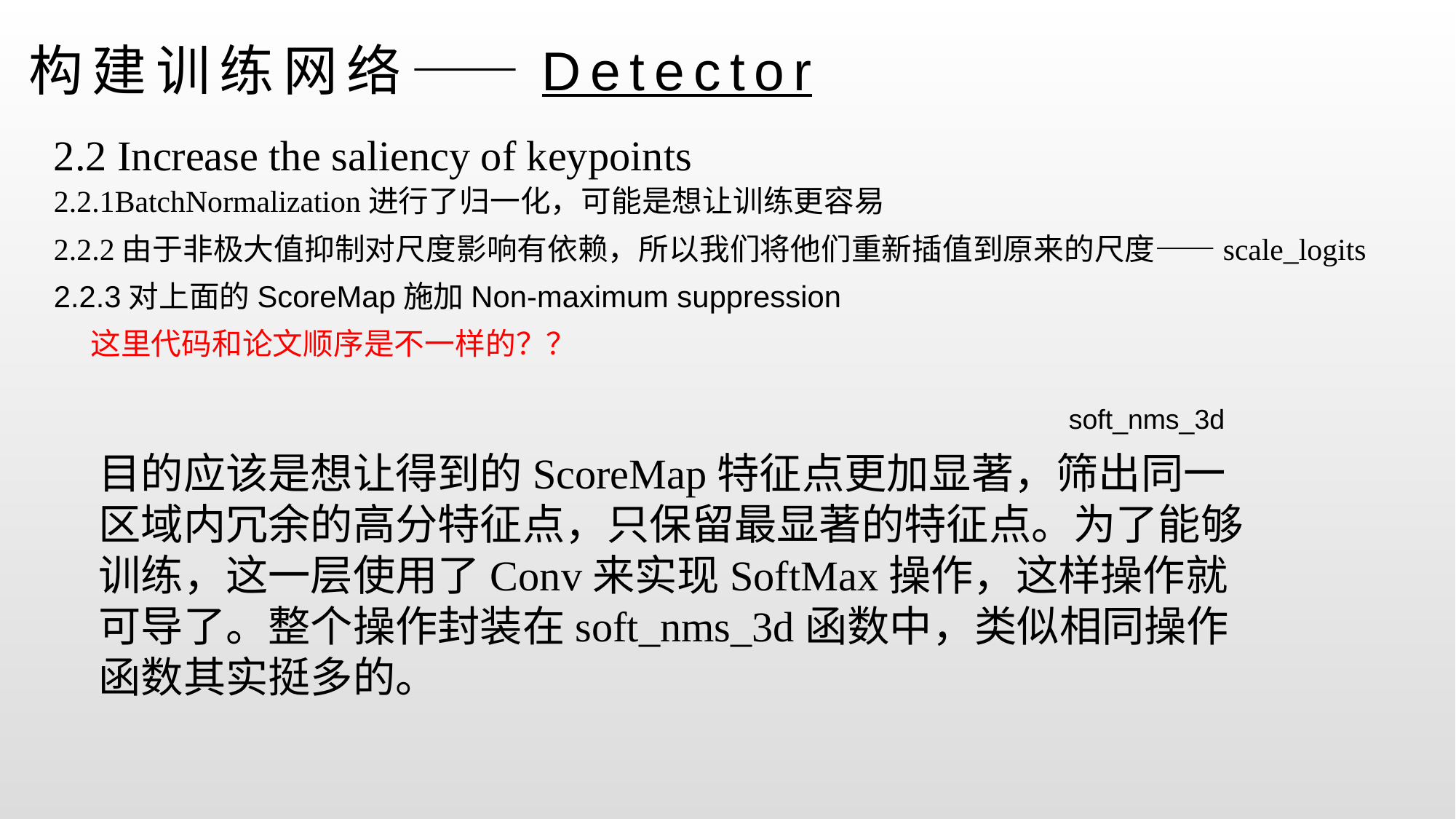

# 构建训练网络——Detector
2.2 Increase the saliency of keypoints
2.2.1BatchNormalization进行了归一化，可能是想让训练更容易
2.2.2由于非极大值抑制对尺度影响有依赖，所以我们将他们重新插值到原来的尺度——scale_logits
2.2.3对上面的ScoreMap施加Non-maximum suppression
这里代码和论文顺序是不一样的？？
soft_nms_3d
目的应该是想让得到的ScoreMap特征点更加显著，筛出同一区域内冗余的高分特征点，只保留最显著的特征点。为了能够训练，这一层使用了Conv来实现SoftMax操作，这样操作就可导了。整个操作封装在soft_nms_3d函数中，类似相同操作函数其实挺多的。